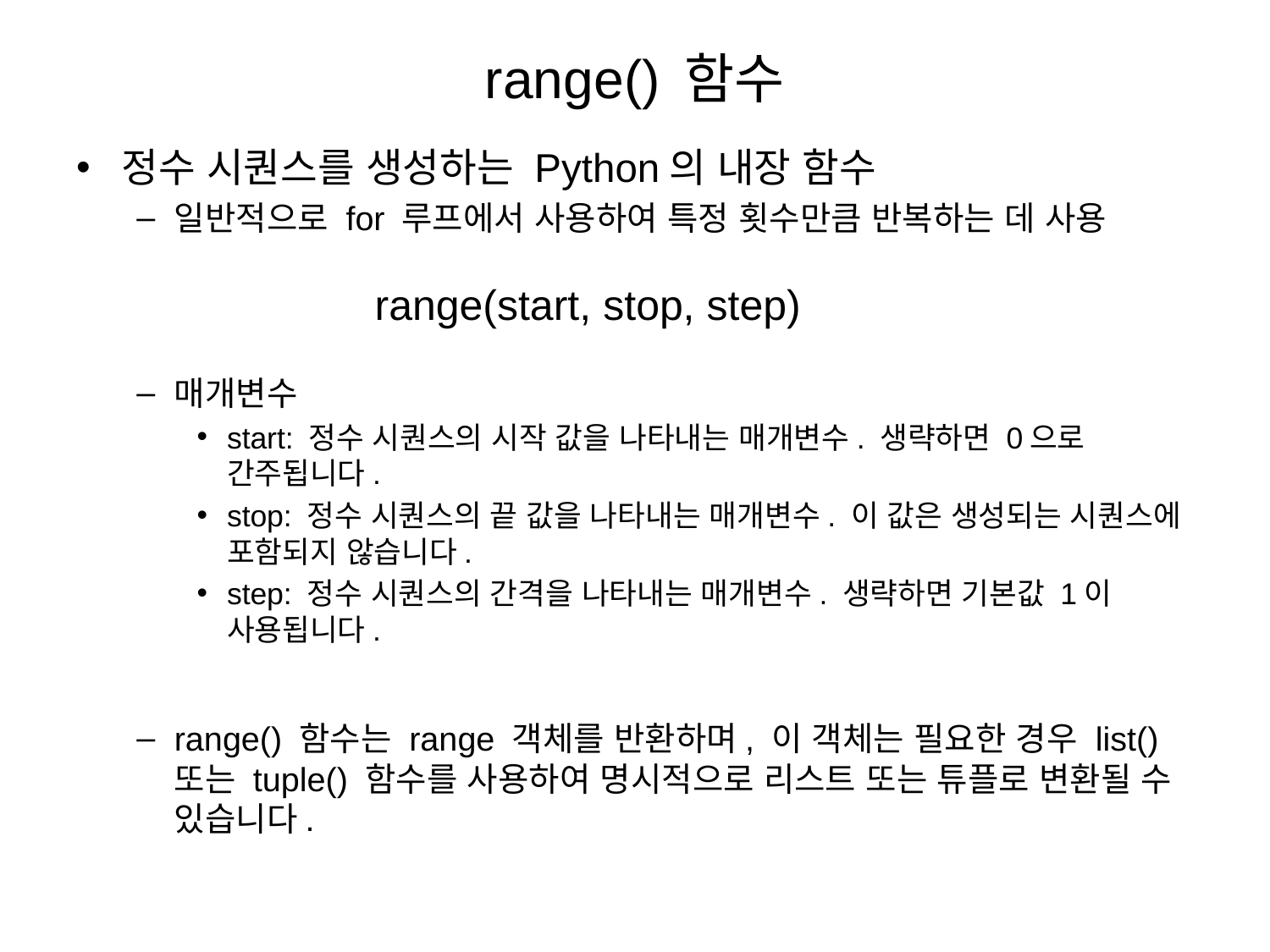

# range() 함수
정수 시퀀스를 생성하는 Python의 내장 함수
일반적으로 for 루프에서 사용하여 특정 횟수만큼 반복하는 데 사용

매개변수
start: 정수 시퀀스의 시작 값을 나타내는 매개변수. 생략하면 0으로 간주됩니다.
stop: 정수 시퀀스의 끝 값을 나타내는 매개변수. 이 값은 생성되는 시퀀스에 포함되지 않습니다.
step: 정수 시퀀스의 간격을 나타내는 매개변수. 생략하면 기본값 1이 사용됩니다.

range() 함수는 range 객체를 반환하며, 이 객체는 필요한 경우 list() 또는 tuple() 함수를 사용하여 명시적으로 리스트 또는 튜플로 변환될 수 있습니다.
range(start, stop, step)